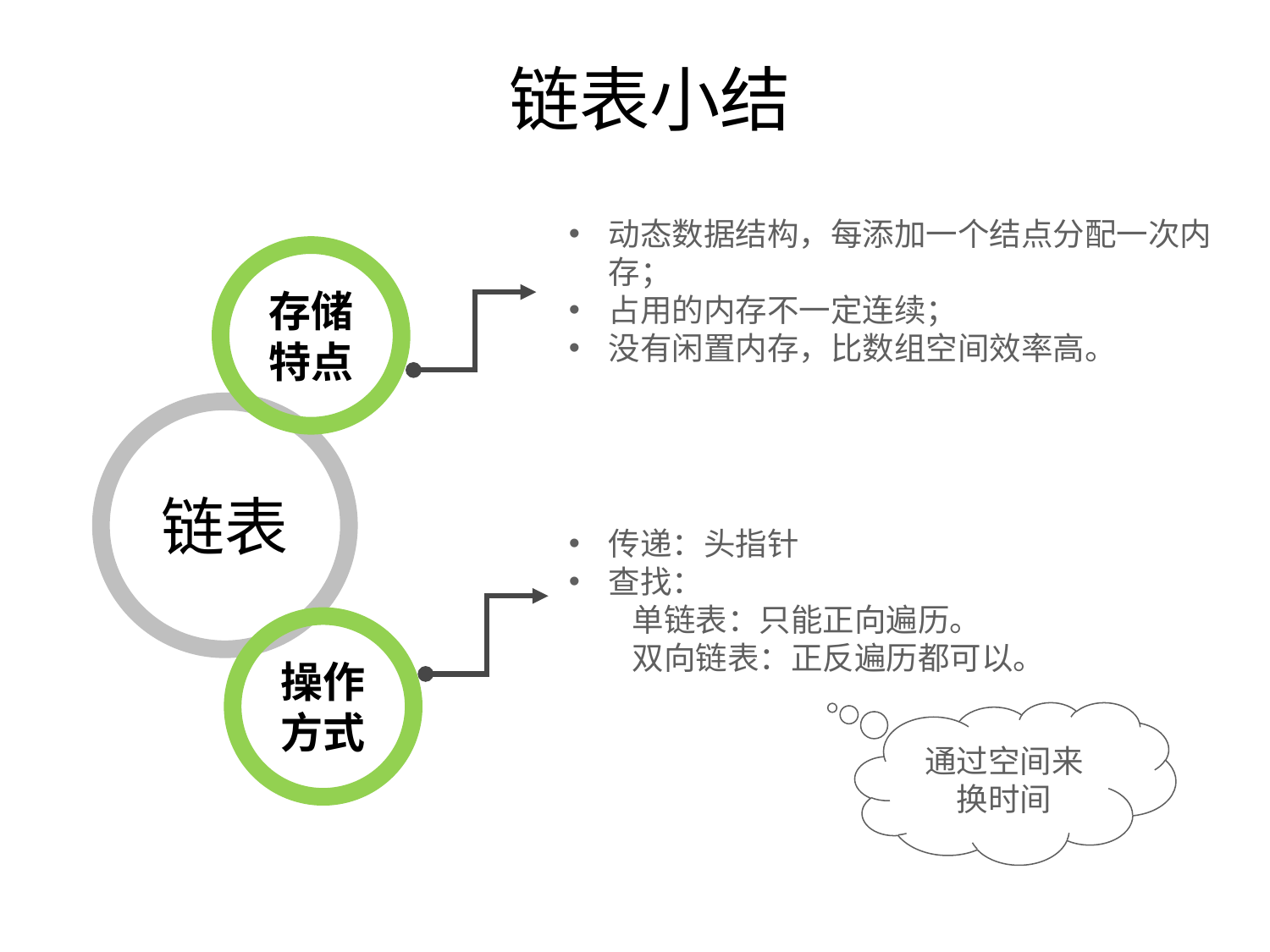

# 链表小结
动态数据结构，每添加一个结点分配一次内存；
占用的内存不一定连续；
没有闲置内存，比数组空间效率高。
存储
特点
链表
传递：头指针
查找：
单链表：只能正向遍历。
双向链表：正反遍历都可以。
操作
方式
通过空间来换时间
176